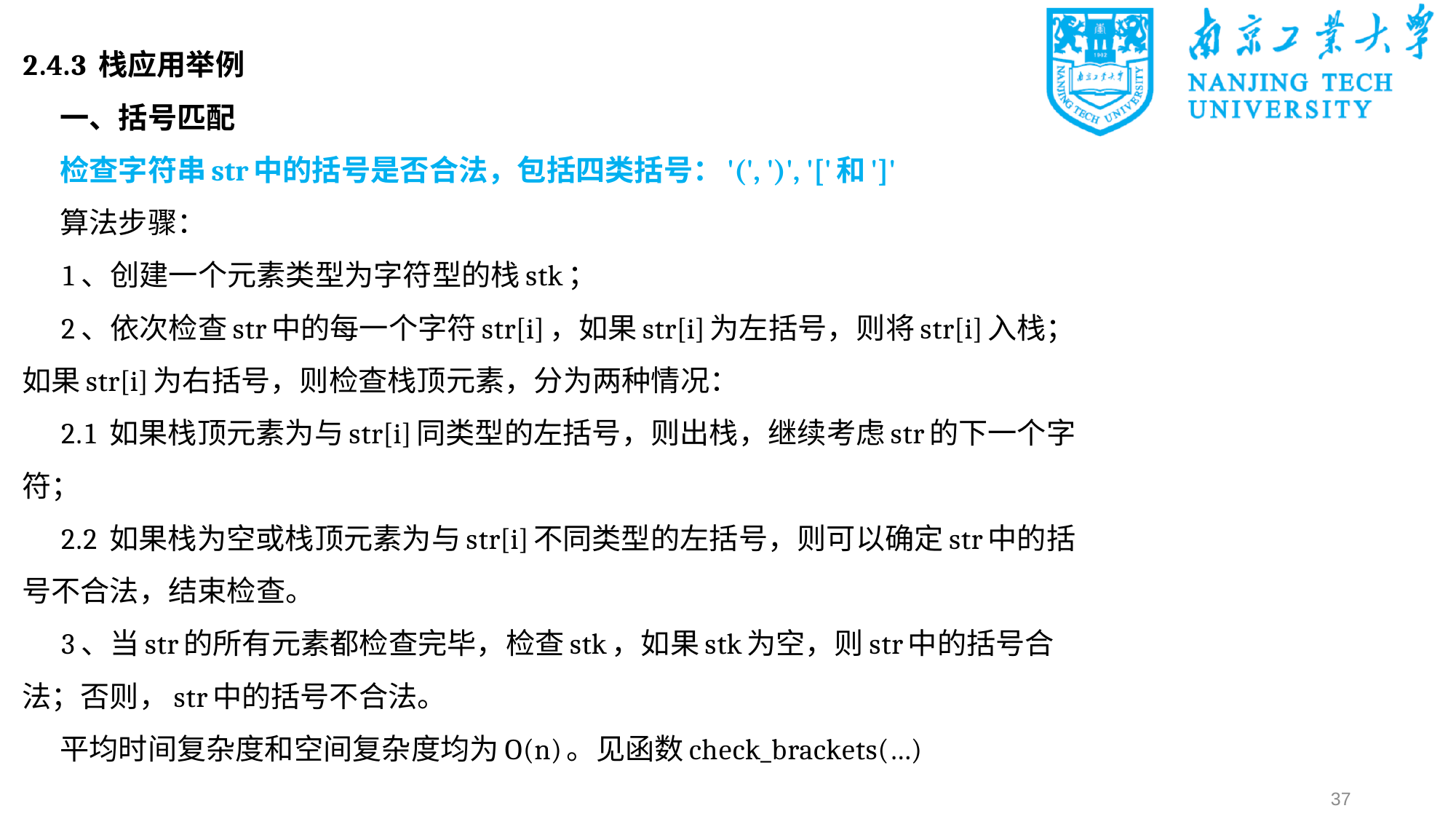

2.4.3 栈应用举例
一、括号匹配
检查字符串str中的括号是否合法，包括四类括号：'(', ')', '['和']'
算法步骤：
1、创建一个元素类型为字符型的栈stk；
2、依次检查str中的每一个字符str[i]，如果str[i]为左括号，则将str[i]入栈；如果str[i]为右括号，则检查栈顶元素，分为两种情况：
2.1 如果栈顶元素为与str[i]同类型的左括号，则出栈，继续考虑str的下一个字符；
2.2 如果栈为空或栈顶元素为与str[i]不同类型的左括号，则可以确定str中的括号不合法，结束检查。
3、当str的所有元素都检查完毕，检查stk，如果stk为空，则str中的括号合法；否则，str中的括号不合法。
平均时间复杂度和空间复杂度均为O(n)。见函数check_brackets(…)
37